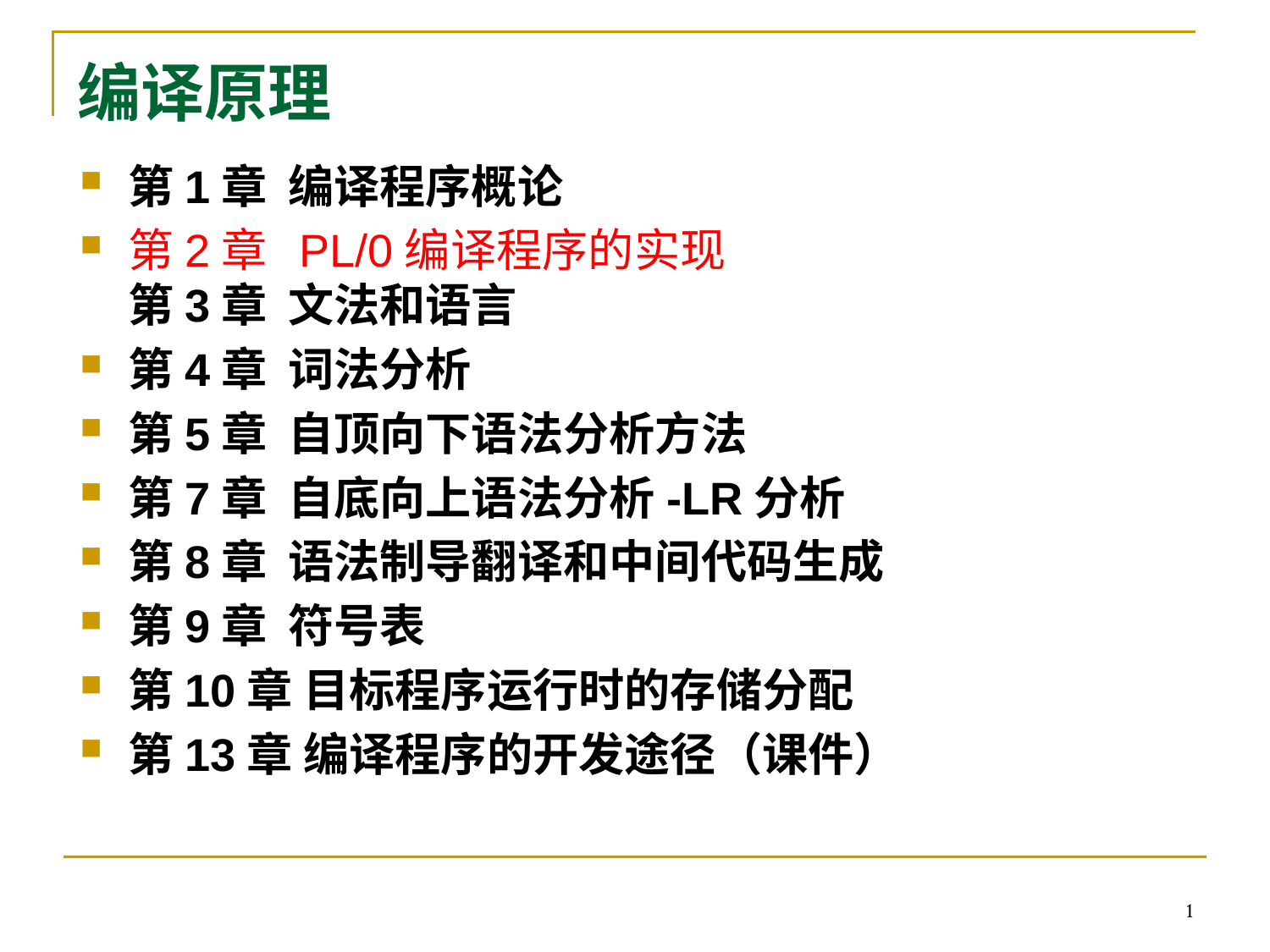

编译原理
第1章  编译程序概论
第2章  PL/0编译程序的实现
第3章  文法和语言
第4章  词法分析
第5章  自顶向下语法分析方法
第7章  自底向上语法分析-LR分析
第8章  语法制导翻译和中间代码生成
第9章  符号表
第10章 目标程序运行时的存储分配
第13章 编译程序的开发途径（课件）
1